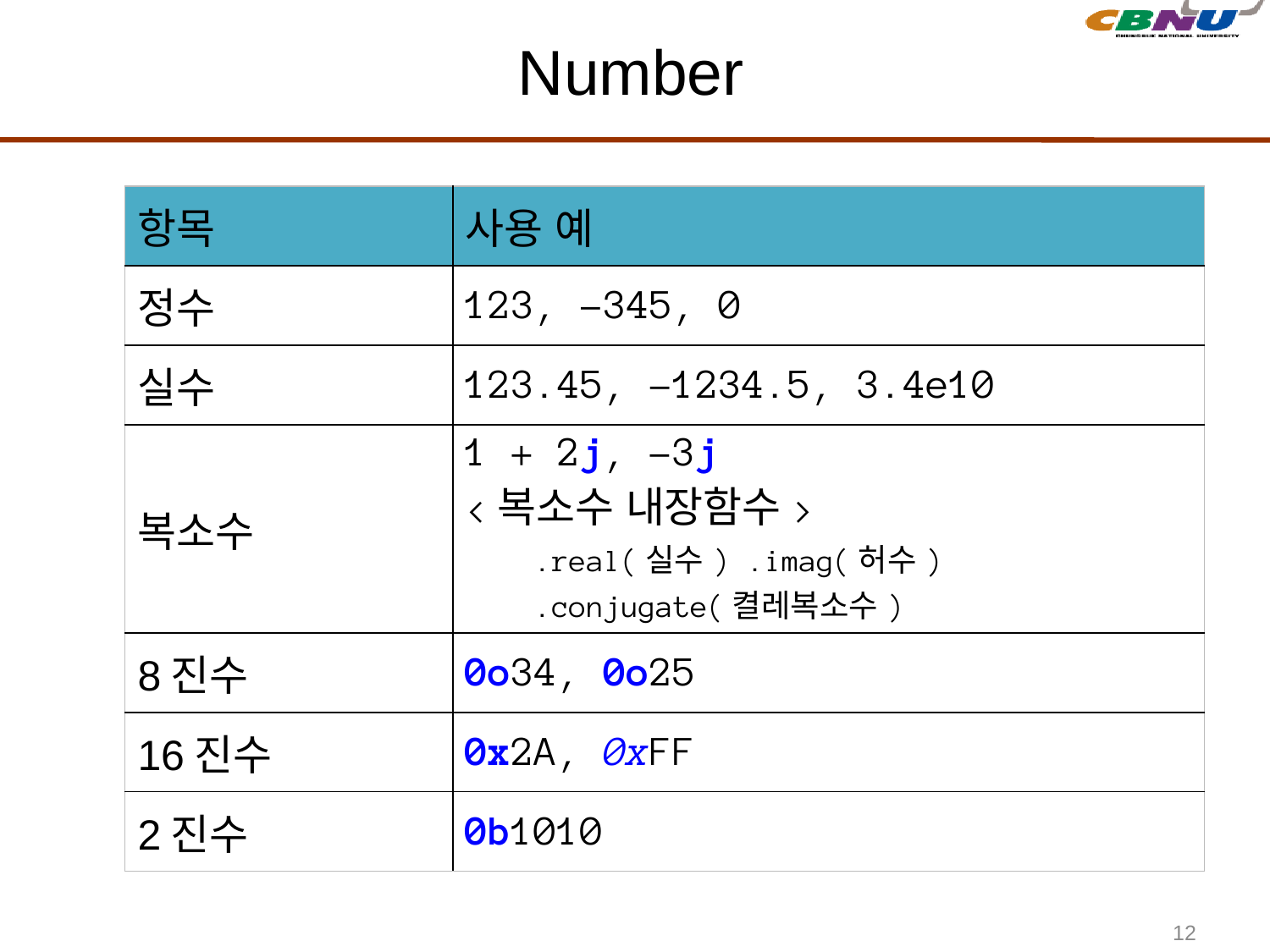

# Number
| 항목 | 사용 예 |
| --- | --- |
| 정수 | 123, -345, 0 |
| 실수 | 123.45, -1234.5, 3.4e10 |
| 복소수 | 1 + 2j, -3j <복소수 내장함수> .real(실수) .imag(허수) .conjugate(켤레복소수) |
| 8진수 | 0o34, 0o25 |
| 16진수 | 0x2A, 0xFF |
| 2진수 | 0b1010 |
12